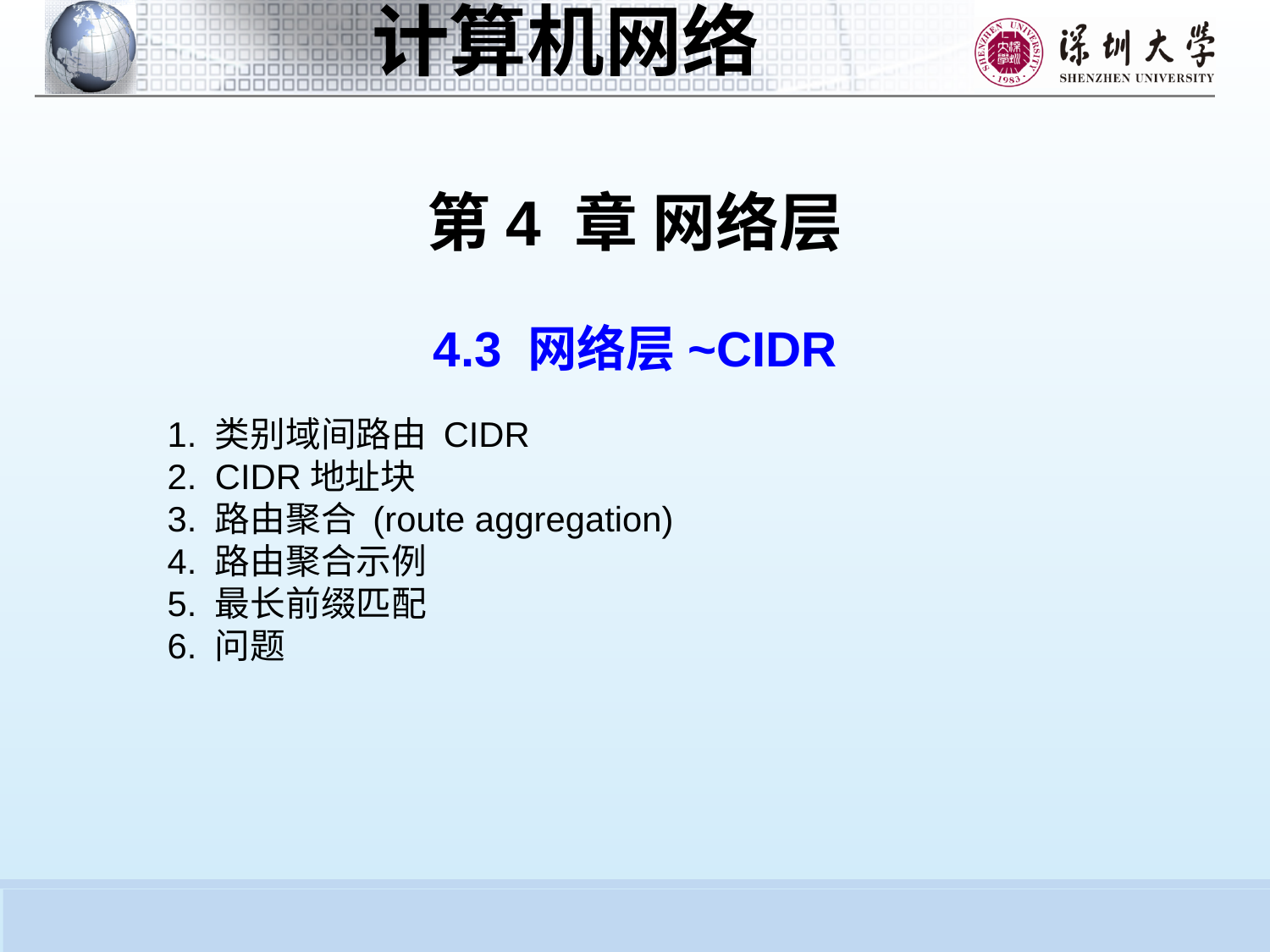

第4 章 网络层

4.3 网络层~CIDR
类别域间路由 CIDR
CIDR地址块
路由聚合 (route aggregation)
路由聚合示例
最长前缀匹配
问题